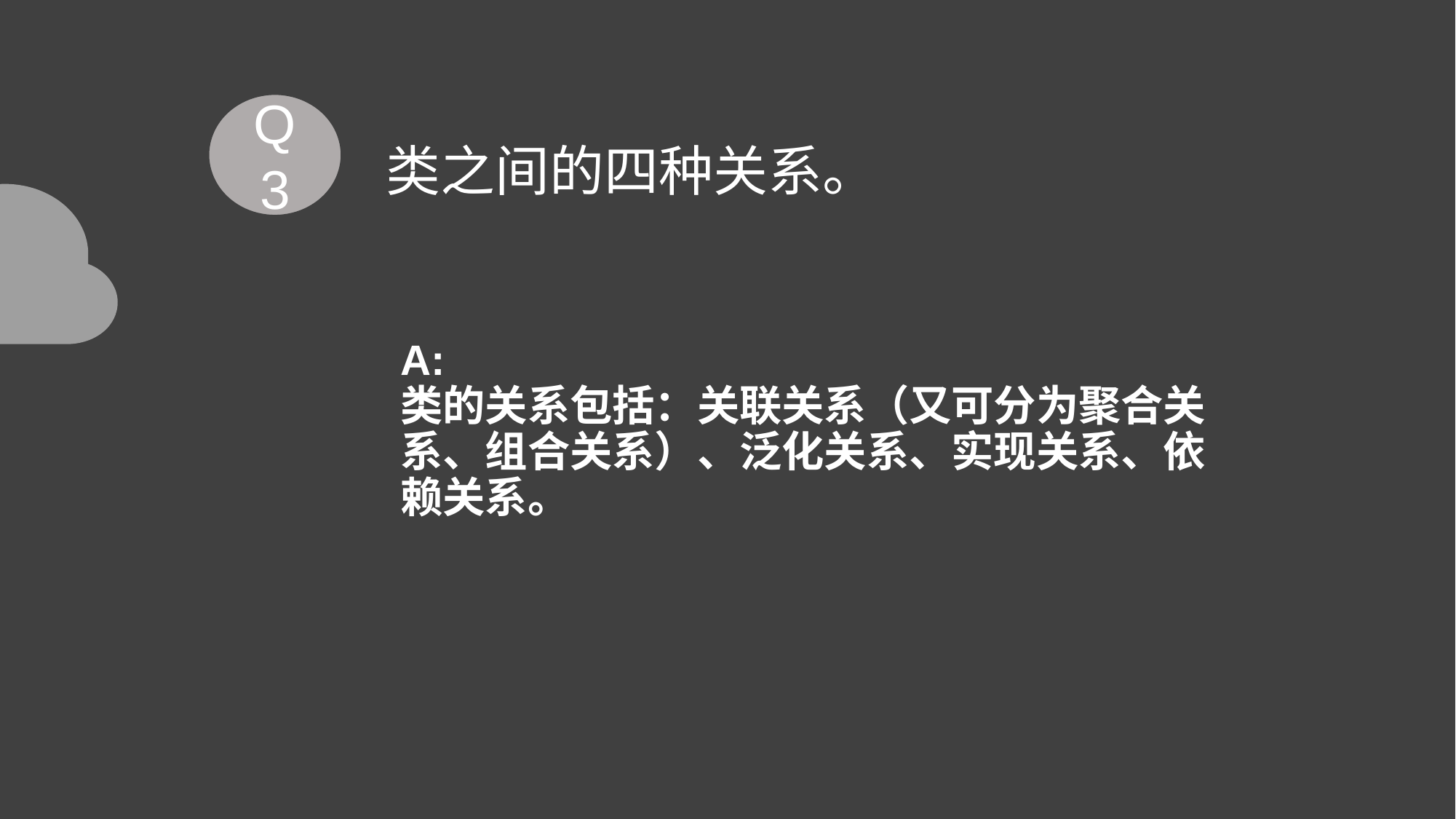

Q3
# 类之间的四种关系。

A:
类的关系包括：关联关系（又可分为聚合关系、组合关系）、泛化关系、实现关系、依赖关系。